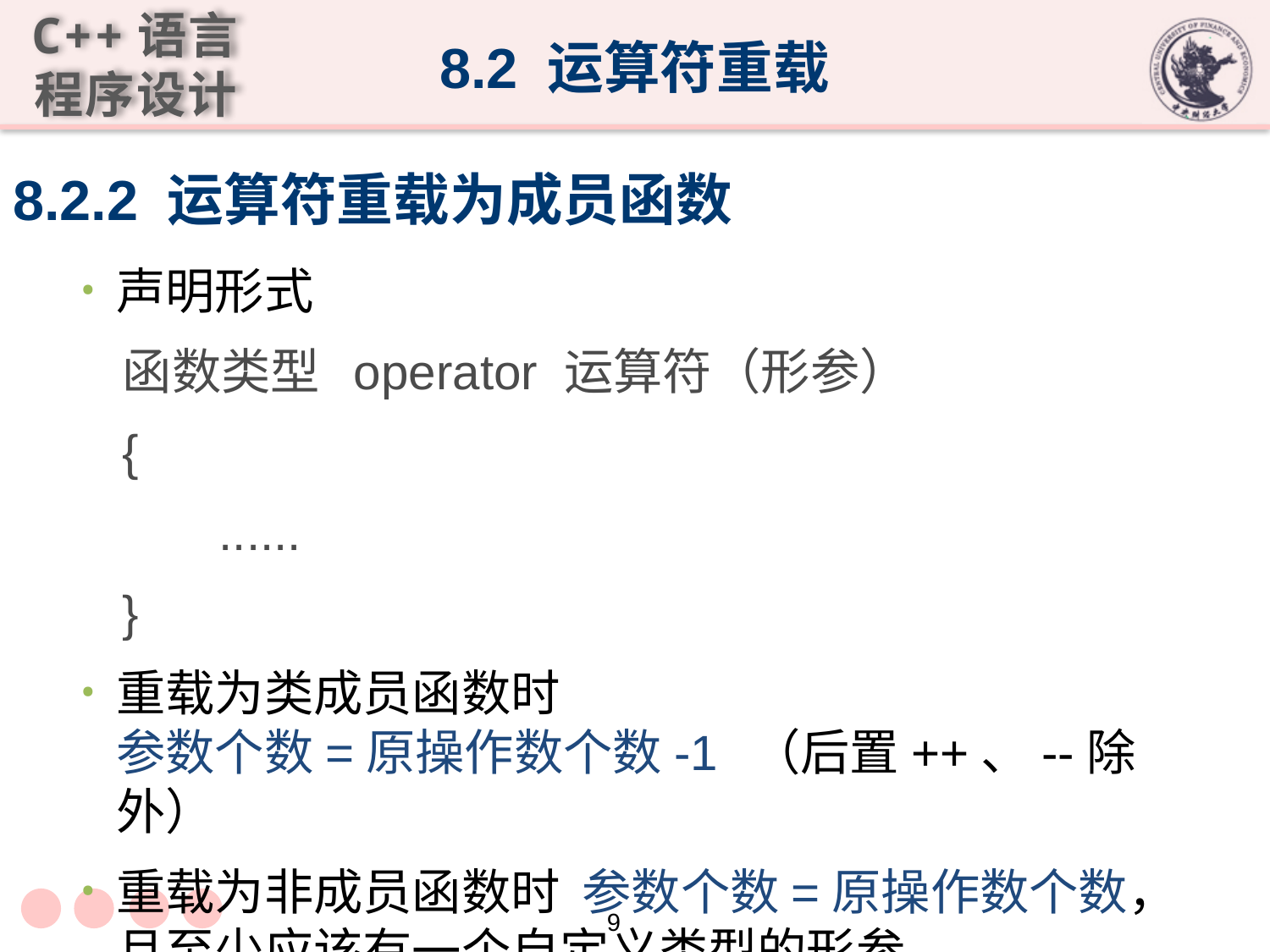

8.2 运算符重载
# 8.2.2 运算符重载为成员函数
声明形式
函数类型  operator 运算符（形参）
{
       ......
}
重载为类成员函数时
参数个数=原操作数个数-1	（后置++、--除外）
重载为非成员函数时  参数个数=原操作数个数，且至少应该有一个自定义类型的形参。
9